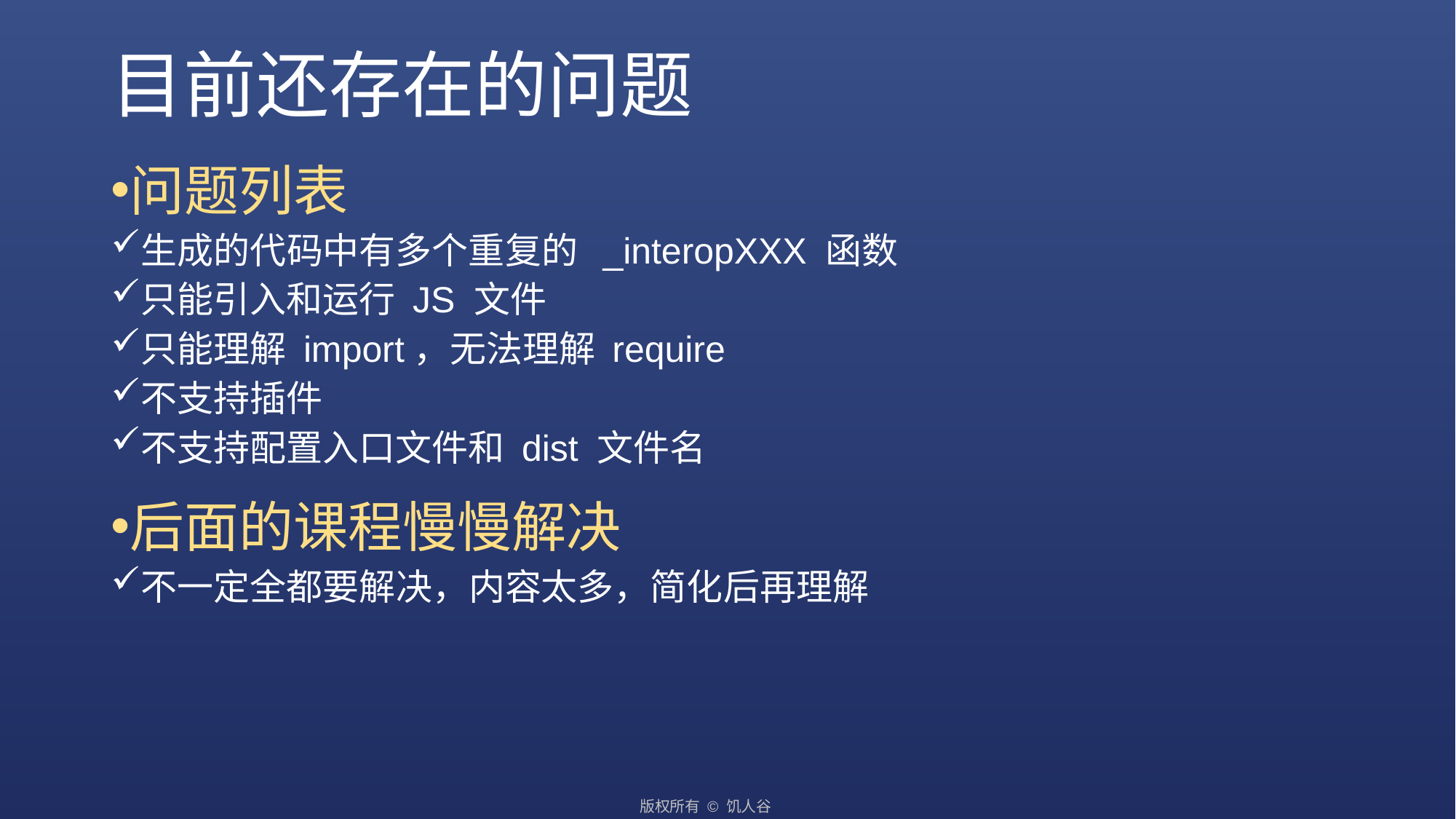

# 目前还存在的问题
问题列表
生成的代码中有多个重复的  _interopXXX 函数
只能引入和运行 JS 文件
只能理解 import，无法理解 require
不支持插件
不支持配置入口文件和 dist 文件名
后面的课程慢慢解决
不一定全都要解决，内容太多，简化后再理解